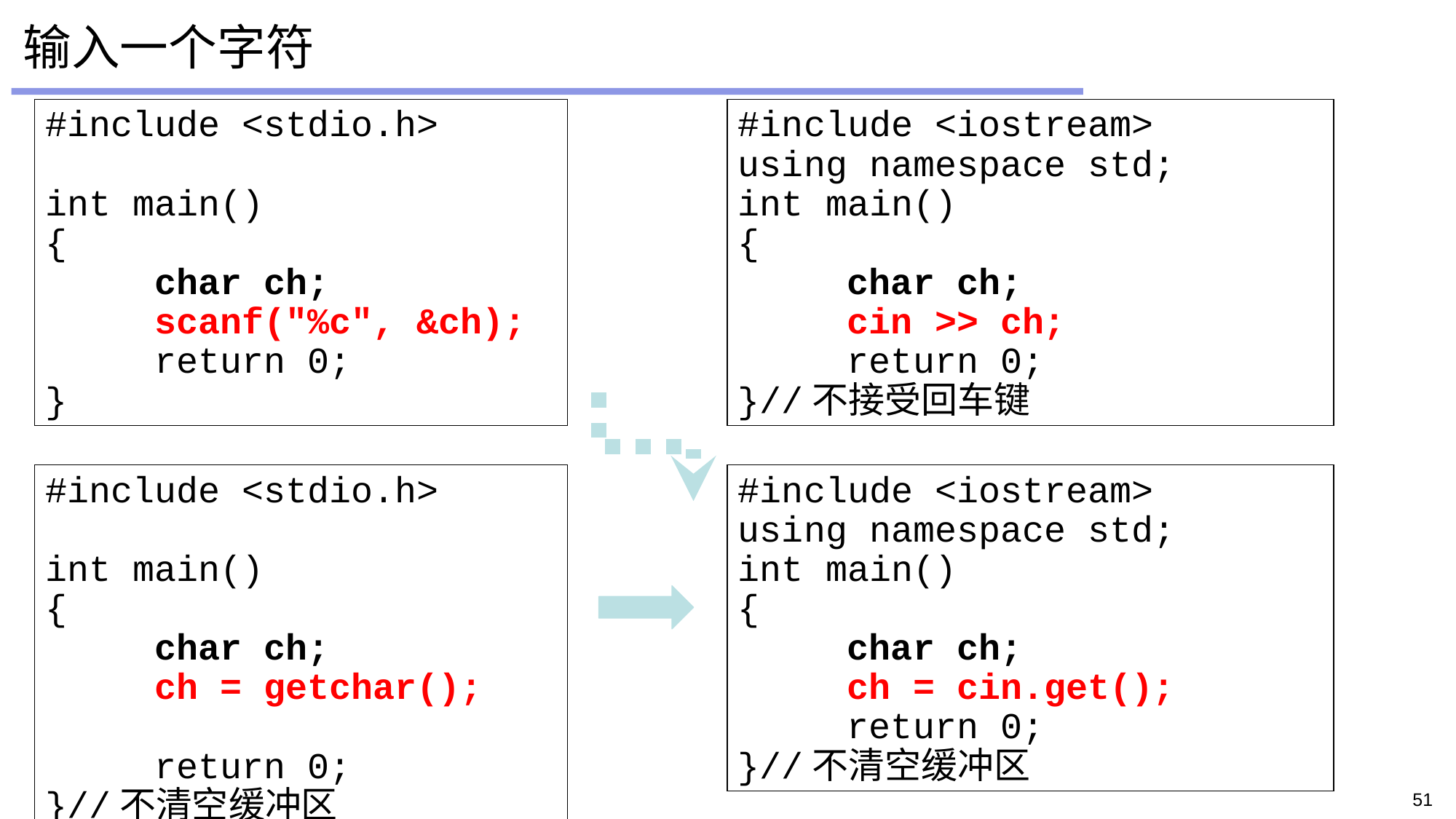

# 输入一个字符
#include <stdio.h>

int main()
{
	char ch;
	scanf("%c", &ch);
	return 0;
}
#include <iostream>
using namespace std;
int main()
{
	char ch;
	cin >> ch;
	return 0;
}//不接受回车键
#include <stdio.h>

int main()
{
	char ch;
	ch = getchar();
	return 0;
}//不清空缓冲区
#include <iostream>
using namespace std;
int main()
{
	char ch;
	ch = cin.get();
	return 0;
}//不清空缓冲区

51